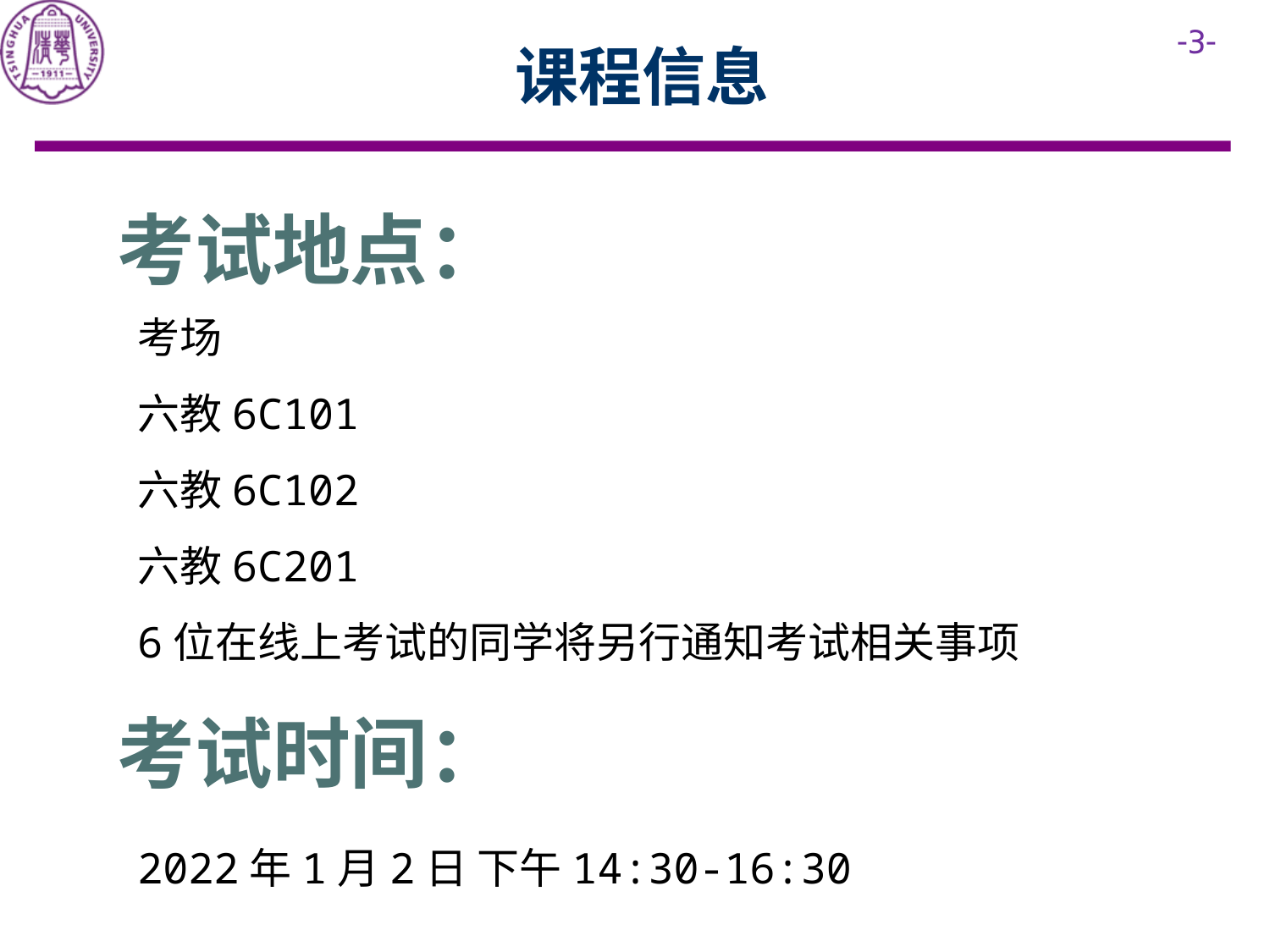

课程信息
考试地点：
考场
六教6C101
六教6C102
六教6C201
6位在线上考试的同学将另行通知考试相关事项
考试时间：
2022年1月2日 下午14:30-16:30